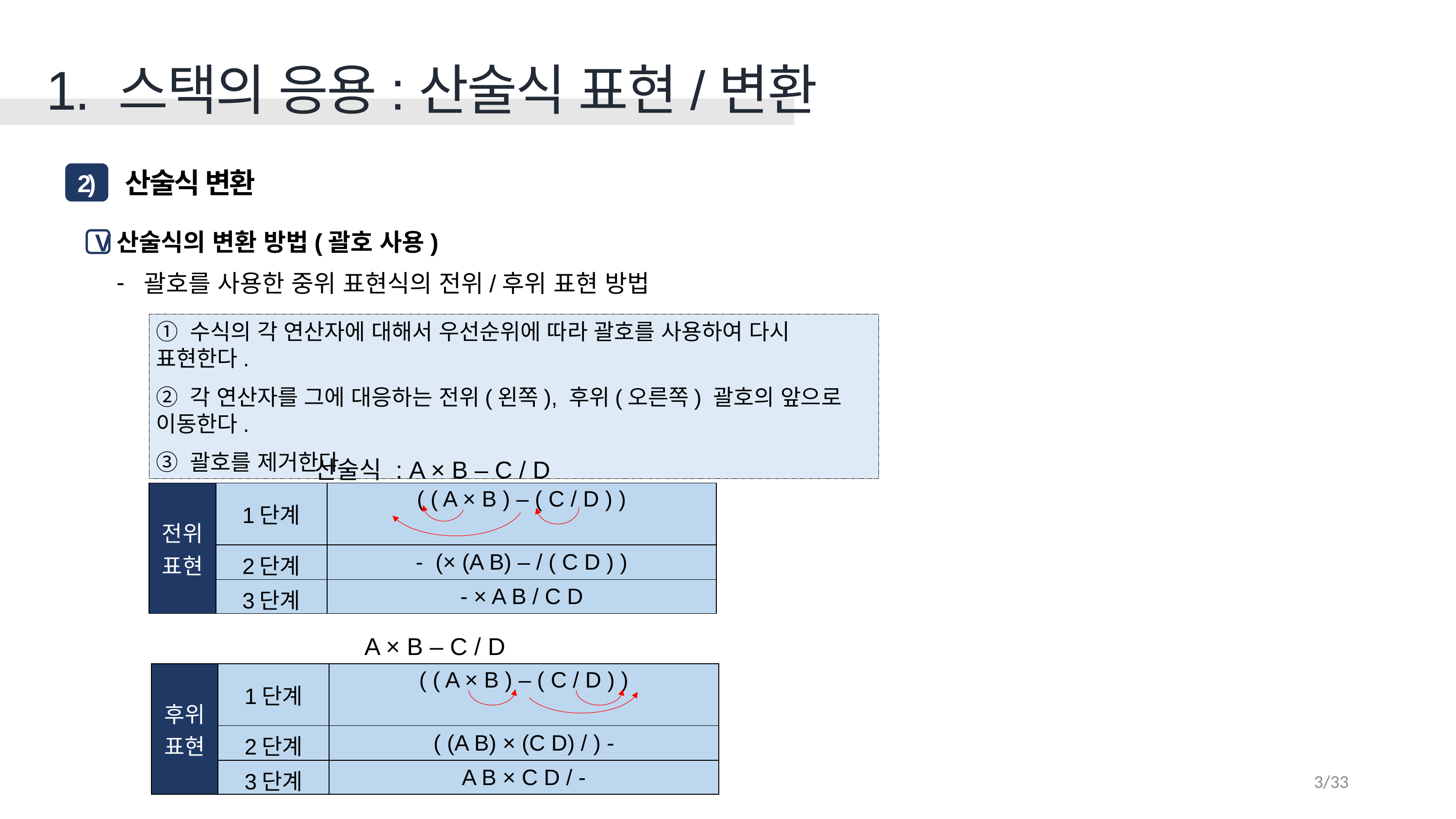

1. 스택의 응용:산술식 표현/변환

 산술식 변환
2)
산술식의 변환 방법(괄호 사용)

괄호를 사용한 중위 표현식의 전위/후위 표현 방법

V
① 수식의 각 연산자에 대해서 우선순위에 따라 괄호를 사용하여 다시 표현한다.

② 각 연산자를 그에 대응하는 전위(왼쪽), 후위(오른쪽) 괄호의 앞으로 이동한다.

③ 괄호를 제거한다.

| 산술식 : A × B – C / D |  |  |
| --- | --- | --- |
| 전위 표현 | 1단계 | ( ( A × B ) – ( C / D ) ) |
|  | 2단계 | - (× (A B) – / ( C D ) ) |
|  | 3단계 | - × A B / C D |

| A × B – C / D |  |  |
| --- | --- | --- |
| 후위 표현 | 1단계 | ( ( A × B ) – ( C / D ) ) |
|  | 2단계 | ( (A B) × (C D) / ) - |
|  | 3단계 | A B × C D / - |

3/33